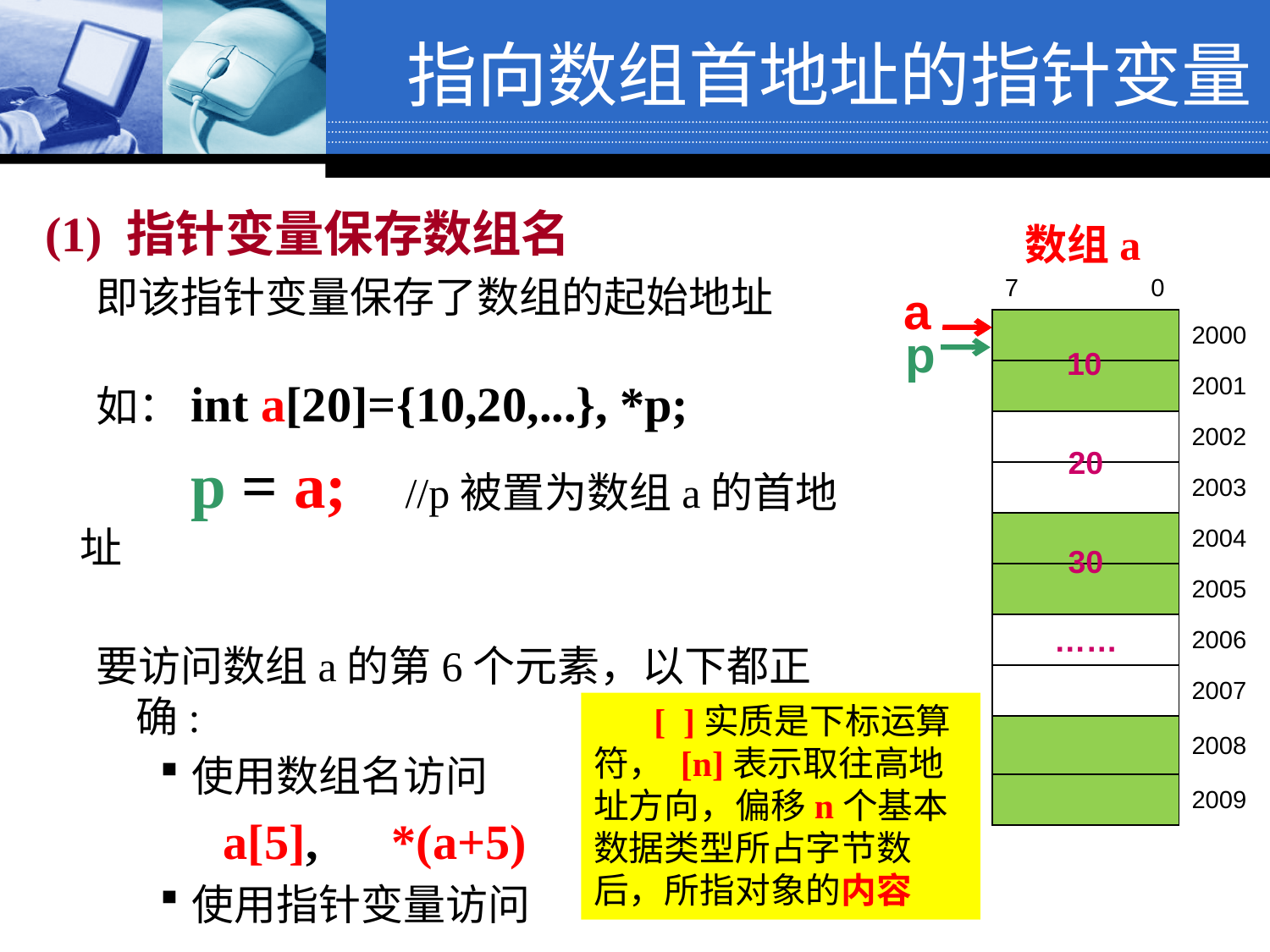

# 指向数组首地址的指针变量
 (1) 指针变量保存数组名
即该指针变量保存了数组的起始地址

如：int a[20]={10,20,...}, *p;
	         p = a;     //p被置为数组a的首地址

要访问数组a的第6个元素，以下都正确:
使用数组名访问
a[5],      *(a+5)
使用指针变量访问
p[5]，   *(p+5)

数组a
| 7 0 |  |
| --- | --- |
|  | 2000 |
|  | 2001 |
|  | 2002 |
|  | 2003 |
|  | 2004 |
|  | 2005 |
|  | 2006 |
|  | 2007 |
|  | 2008 |
|  | 2009 |
a
p
10
20
30
……
 [  ]实质是下标运算符， [n]表示取往高地址方向，偏移n个基本数据类型所占字节数后，所指对象的内容